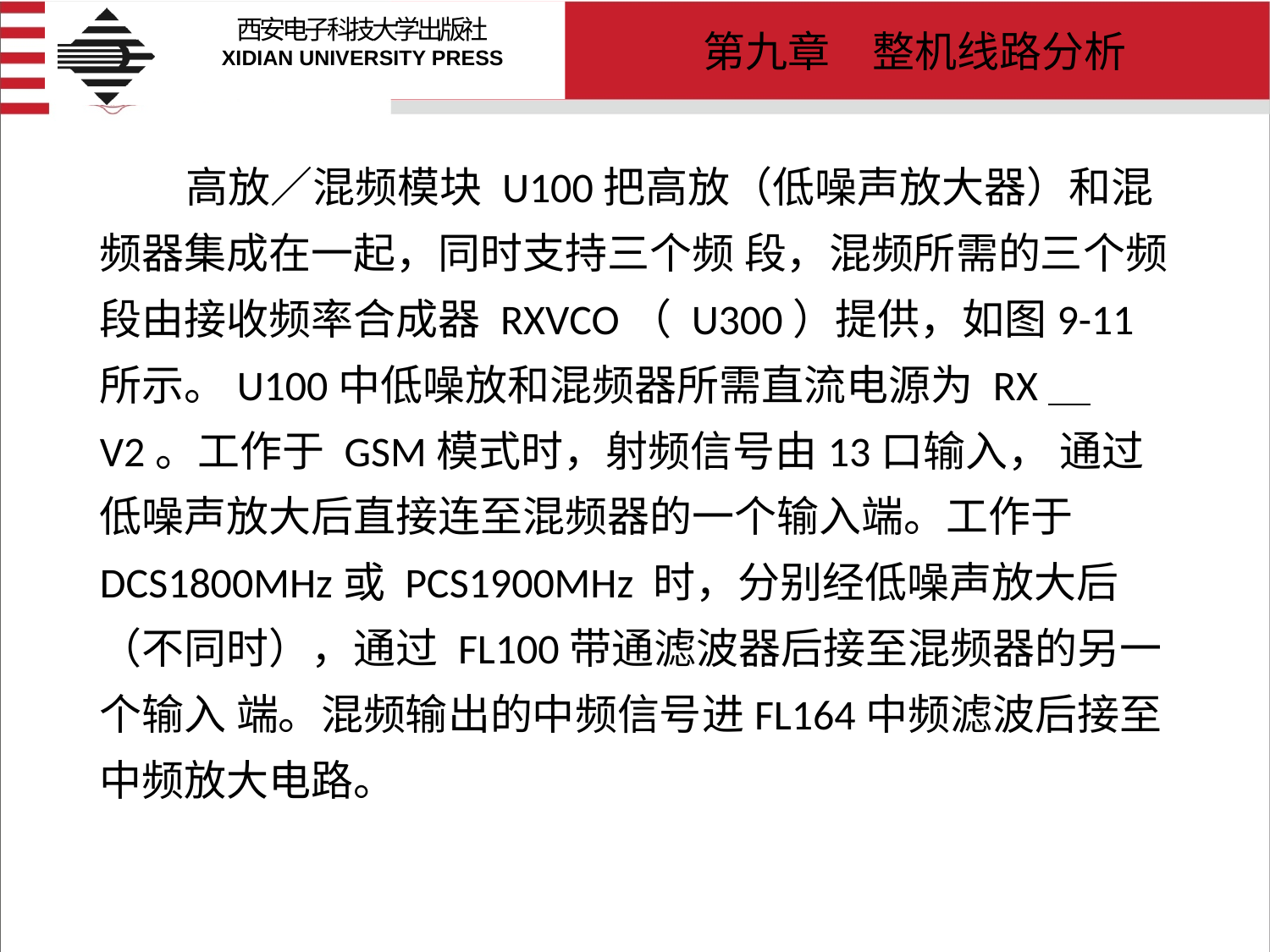

# 高放／混频模块 U100把高放（低噪声放大器）和混频器集成在一起，同时支持三个频 段，混频所需的三个频段由接收频率合成器 RXVCO（ U300）提供，如图9-11所示。U100中低噪放和混频器所需直流电源为 RX＿ V2。工作于 GSM模式时，射频信号由13口输入， 通过低噪声放大后直接连至混频器的一个输入端。工作于 DCS1800MHz或 PCS1900MHz 时，分别经低噪声放大后（不同时），通过 FL100带通滤波器后接至混频器的另一个输入 端。混频输出的中频信号进FL164中频滤波后接至中频放大电路。